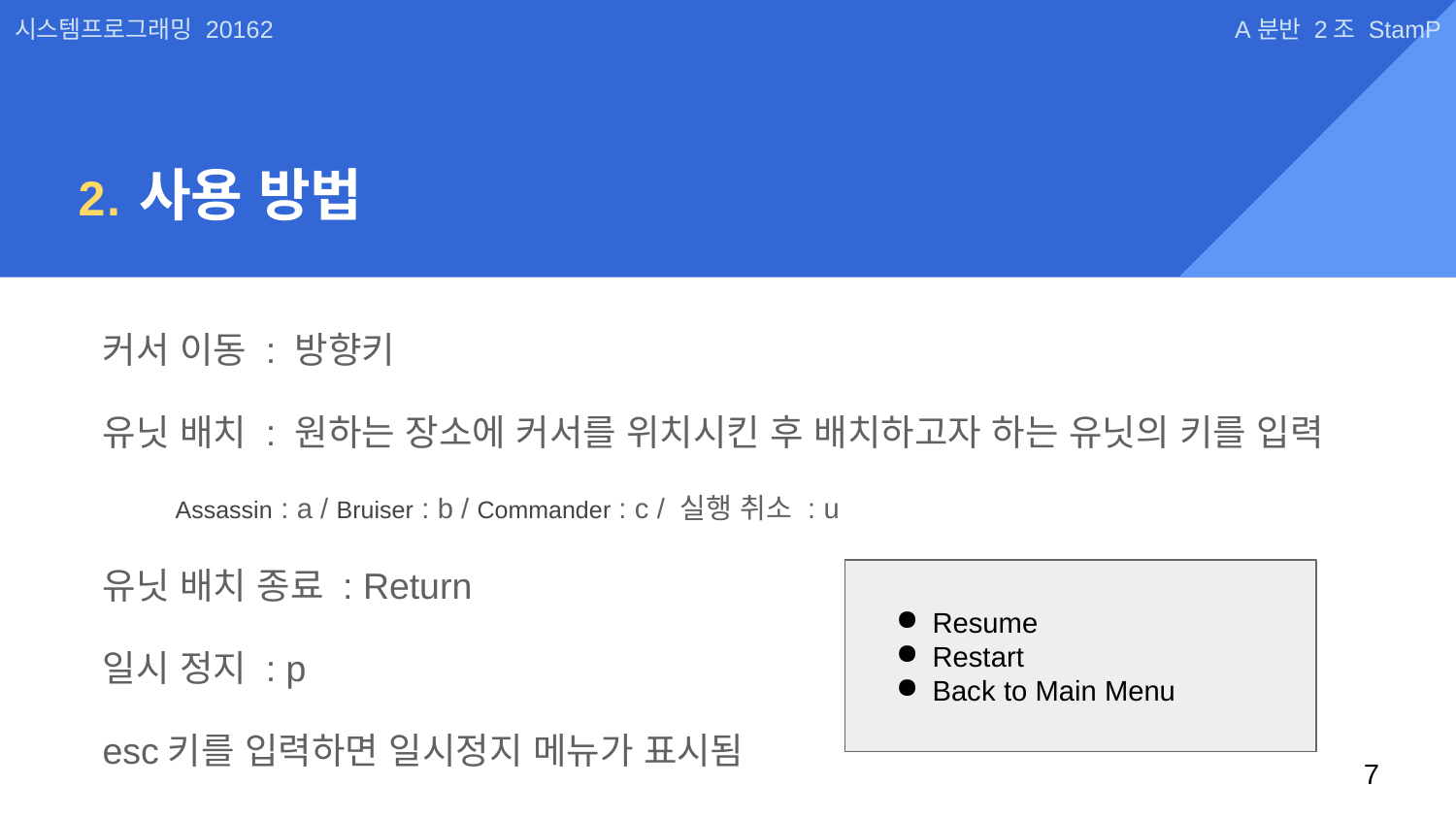

# 사용 방법
커서 이동 : 방향키
유닛 배치 : 원하는 장소에 커서를 위치시킨 후 배치하고자 하는 유닛의 키를 입력
Assassin : a / Bruiser : b / Commander : c / 실행 취소 : u
유닛 배치 종료 : Return
일시 정지 : p
esc키를 입력하면 일시정지 메뉴가 표시됨

Resume
Restart
Back to Main Menu
7